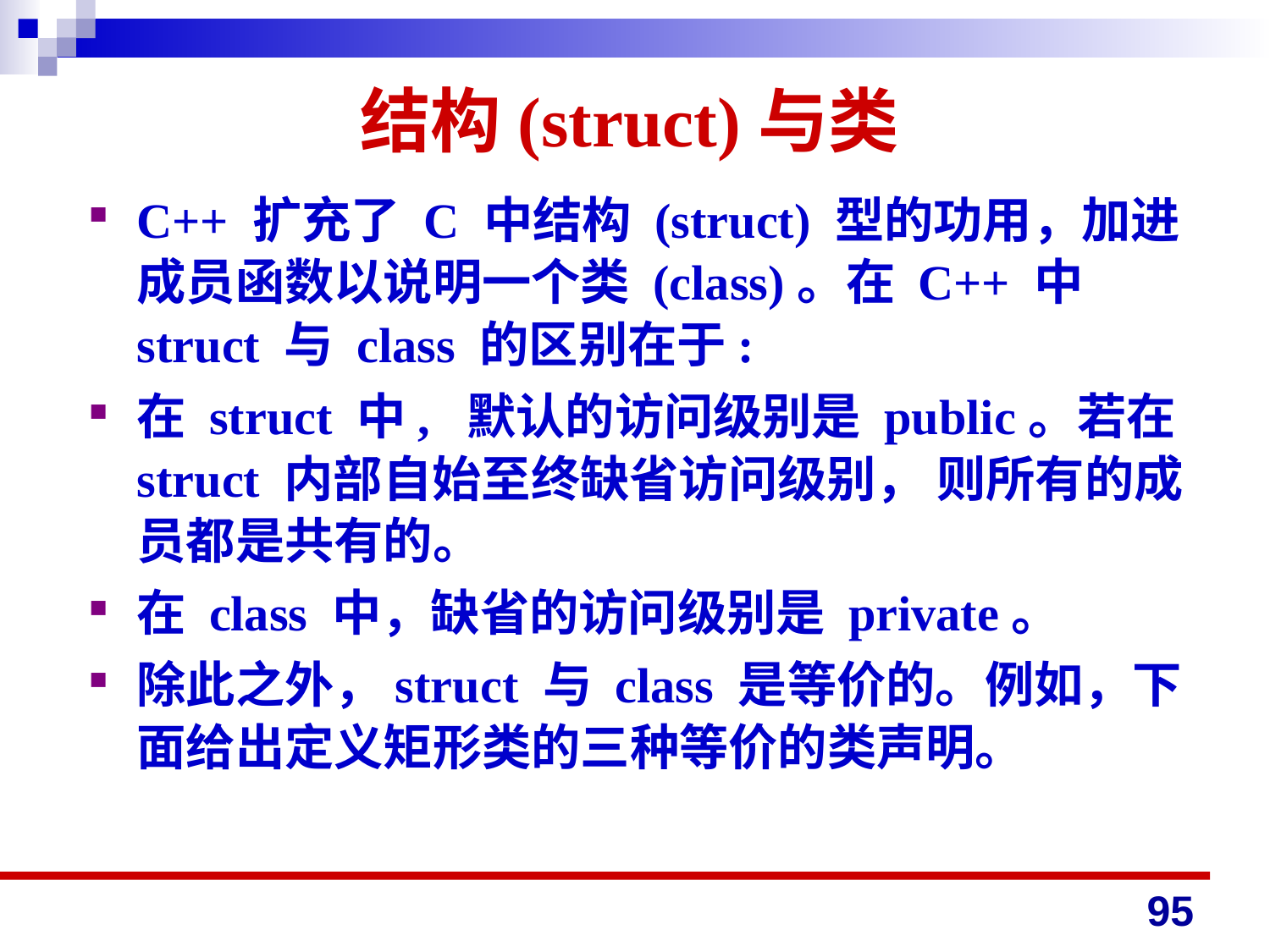

# 结构(struct)与类
C++ 扩充了 C 中结构 (struct) 型的功用，加进成员函数以说明一个类 (class)。在 C++ 中 struct 与 class 的区别在于:
在 struct 中,  默认的访问级别是 public。若在 struct 内部自始至终缺省访问级别， 则所有的成员都是共有的。
在 class 中，缺省的访问级别是 private。
除此之外，struct 与 class 是等价的。例如，下面给出定义矩形类的三种等价的类声明。
95